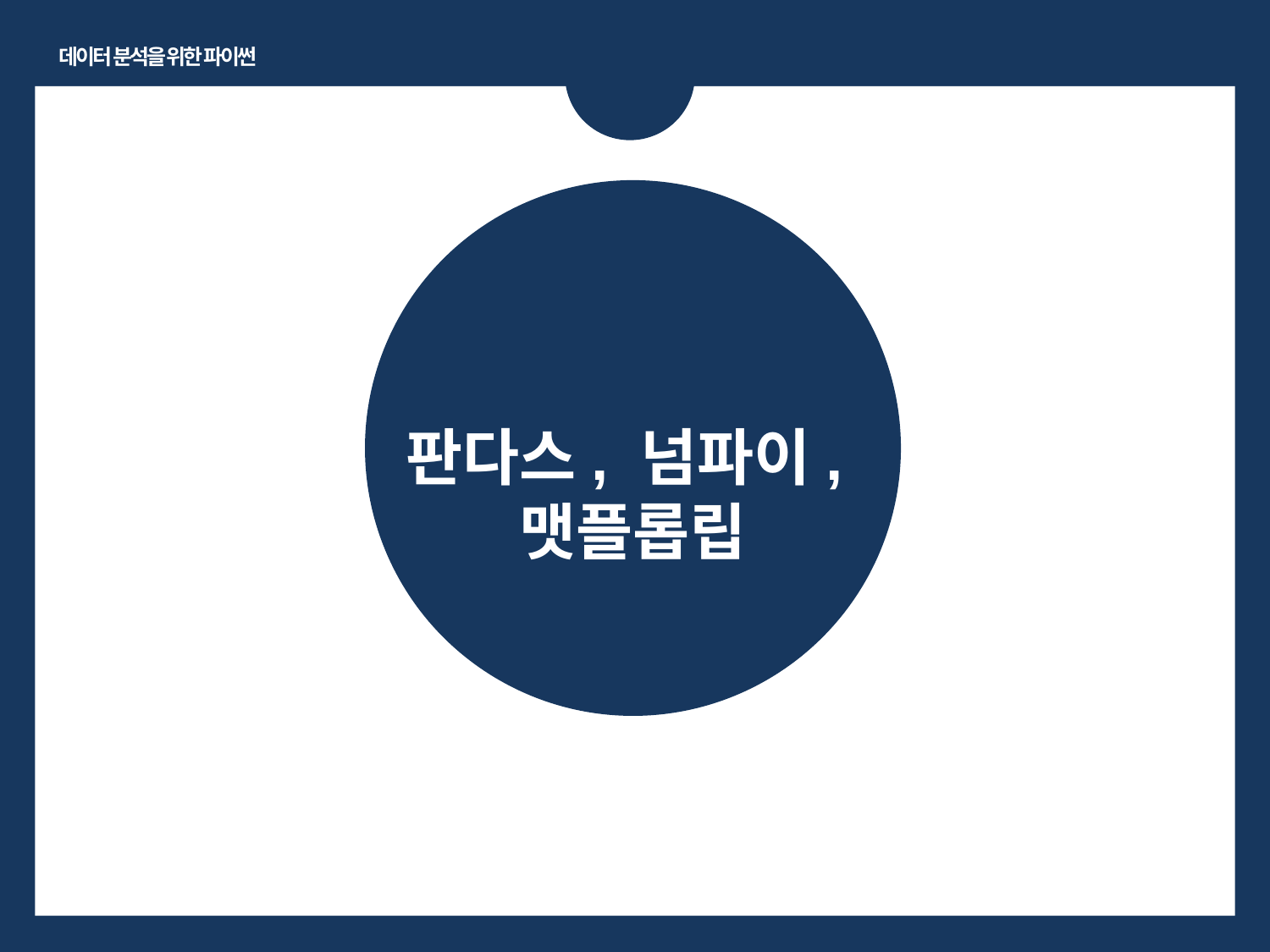

데이터 분석을 위한 파이썬

판다스, 넘파이,
맷플롭립